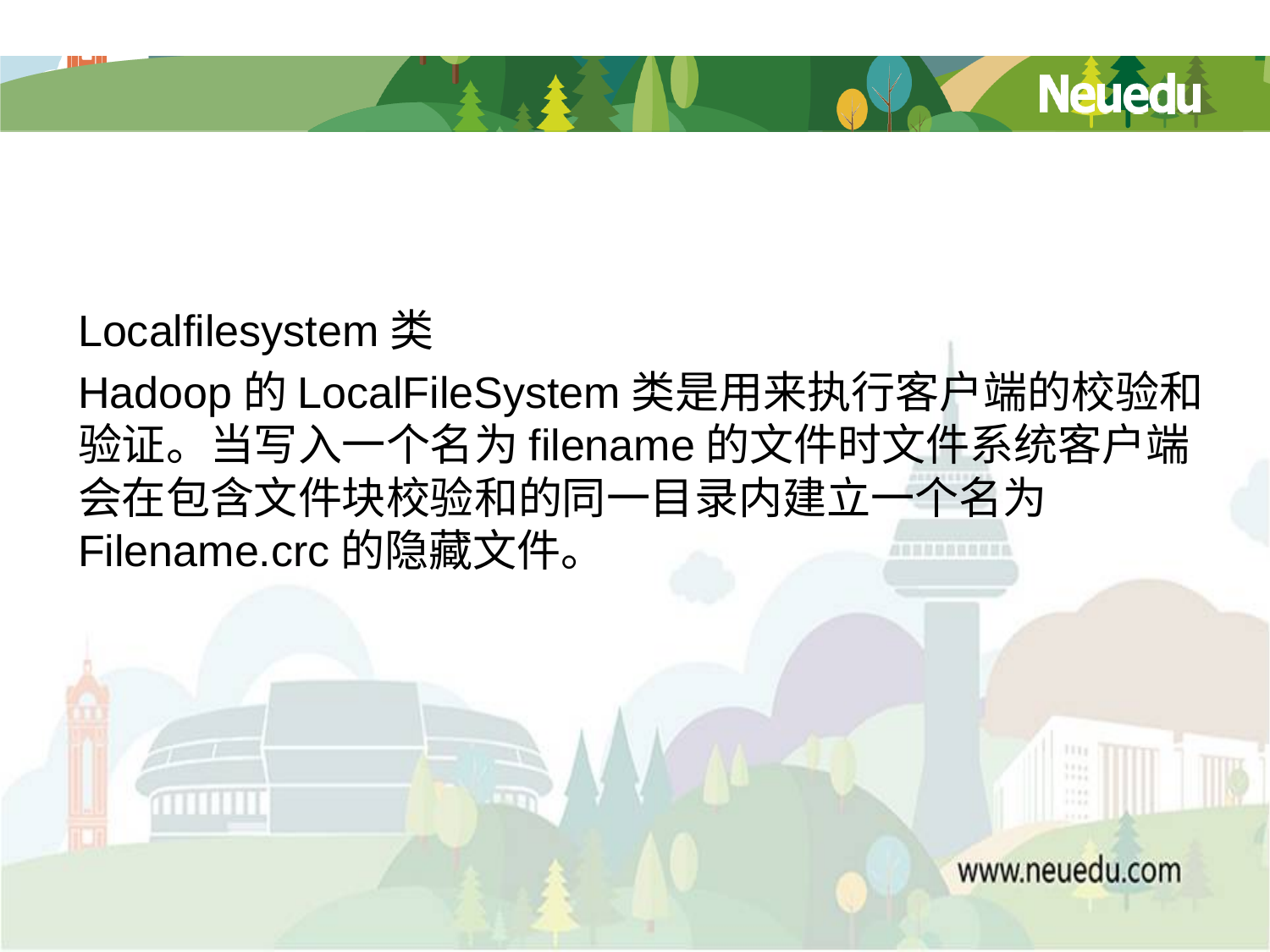

#
Localfilesystem类
Hadoop的LocalFileSystem类是用来执行客户端的校验和验证。当写入一个名为filename的文件时文件系统客户端会在包含文件块校验和的同一目录内建立一个名为Filename.crc的隐藏文件。